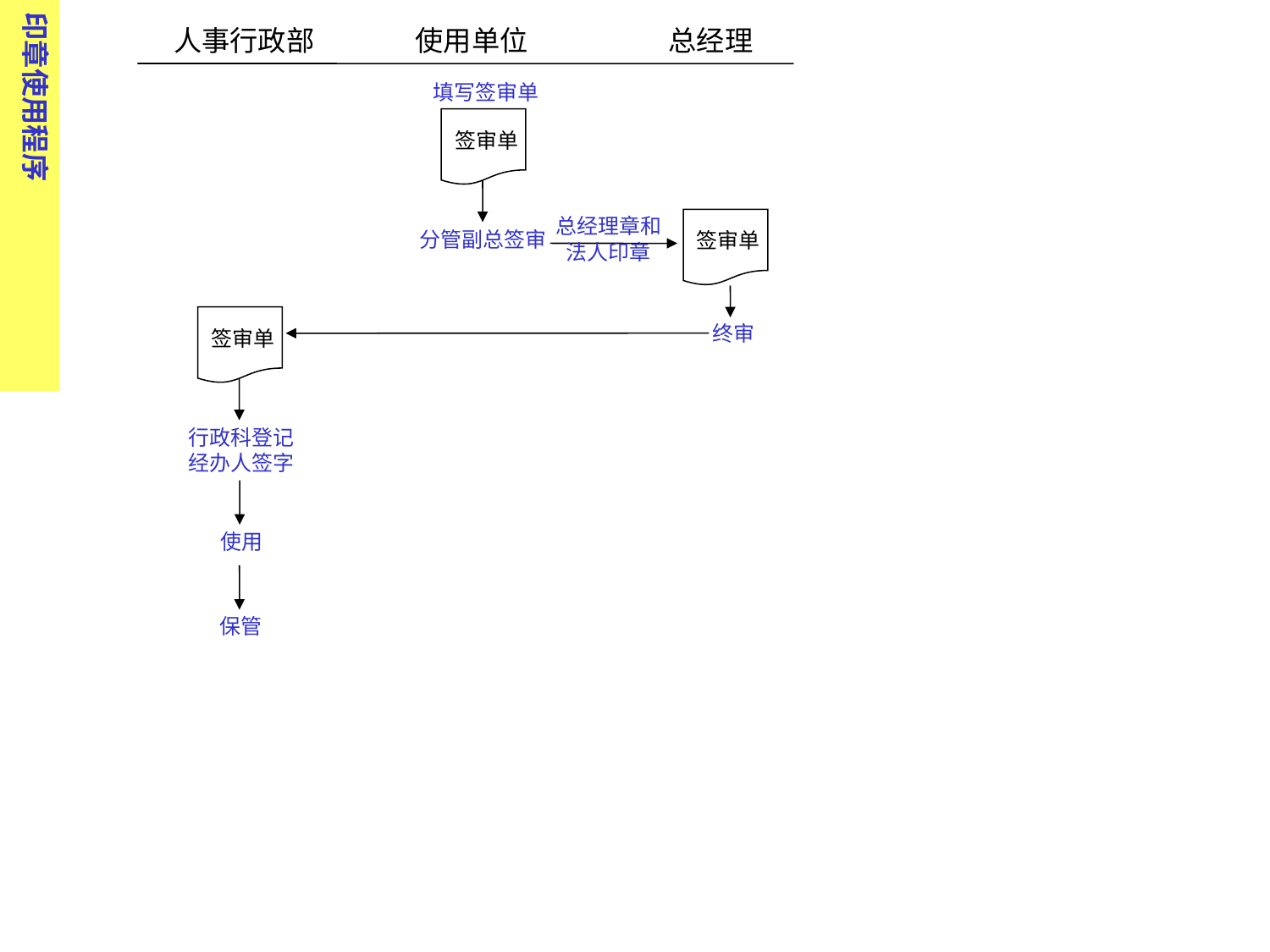

印章使用程序
人事行政部                使用单位　　　　　总经理

填写签审单

签审单

总经理章和
法人印章

分管副总签审
签审单

终审
签审单

行政科登记经办人签字

使用

保管
29